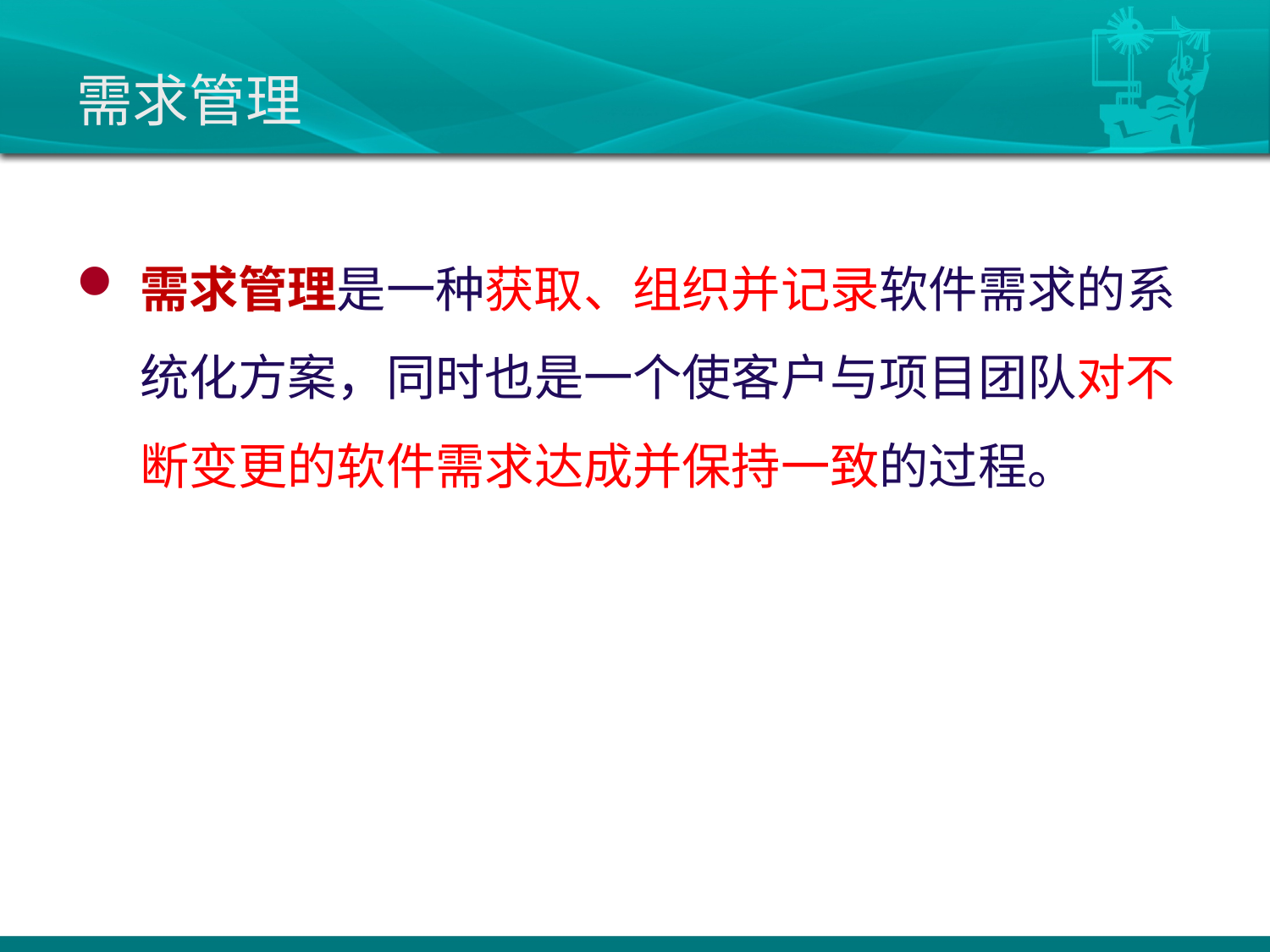

# 需求管理
需求管理是一种获取、组织并记录软件需求的系统化方案，同时也是一个使客户与项目团队对不断变更的软件需求达成并保持一致的过程。